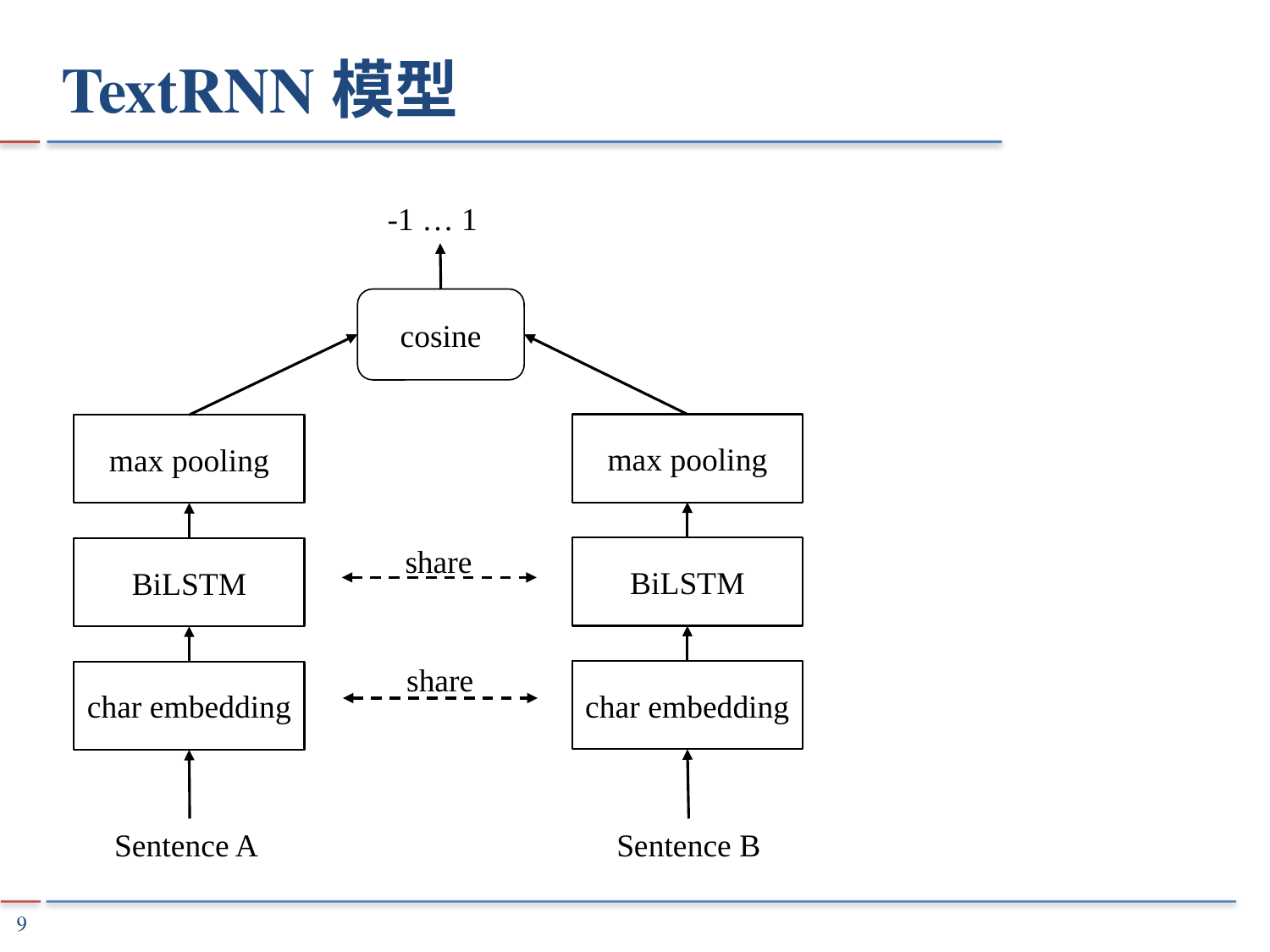

# TextRNN模型
-1 … 1
cosine
max pooling
max pooling
share
BiLSTM
BiLSTM
share
char embedding
char embedding
Sentence A
Sentence B
9